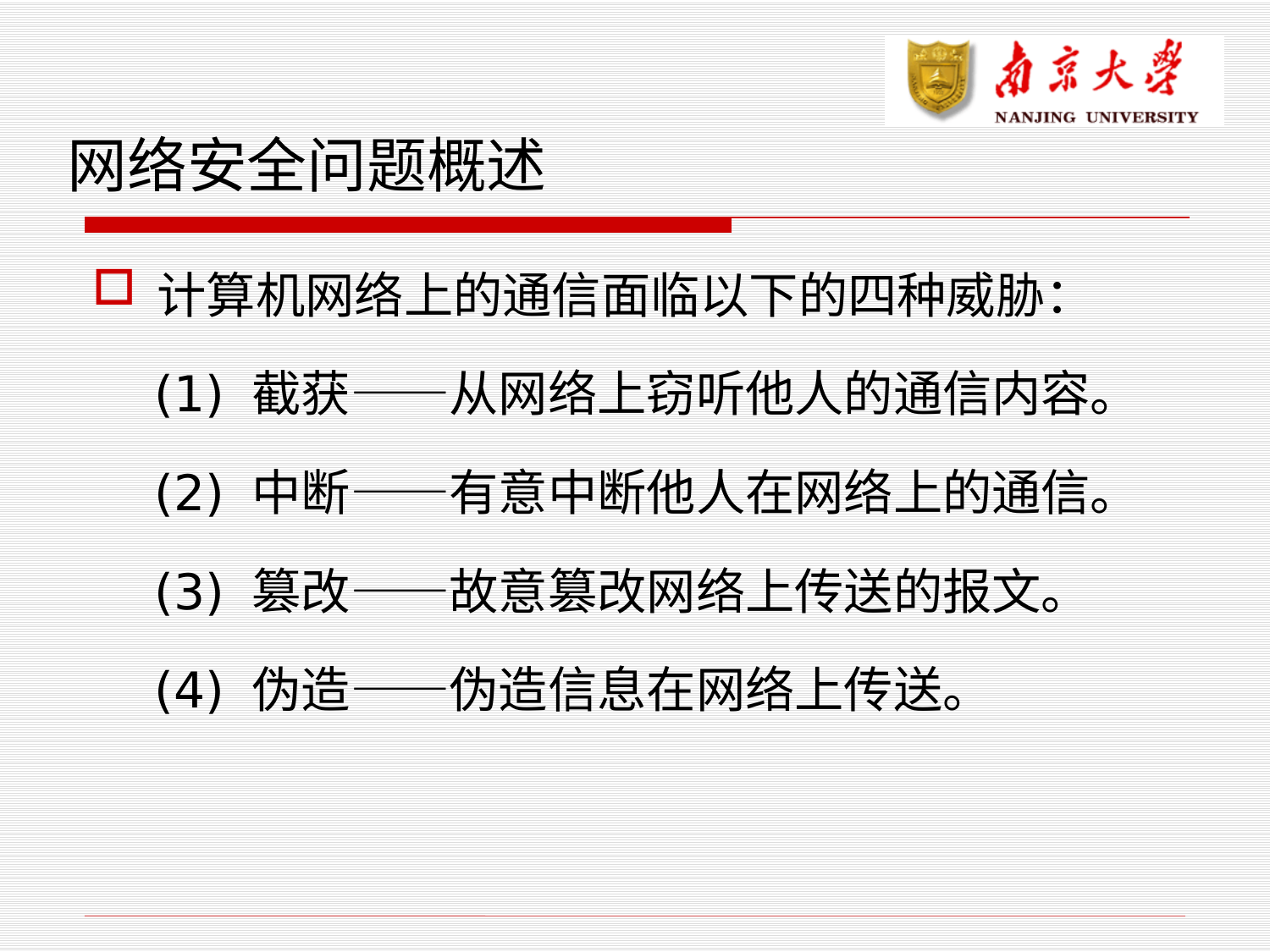

# 网络安全问题概述
计算机网络上的通信面临以下的四种威胁：
    (1) 截获——从网络上窃听他人的通信内容。
    (2) 中断——有意中断他人在网络上的通信。
    (3) 篡改——故意篡改网络上传送的报文。
    (4) 伪造——伪造信息在网络上传送。